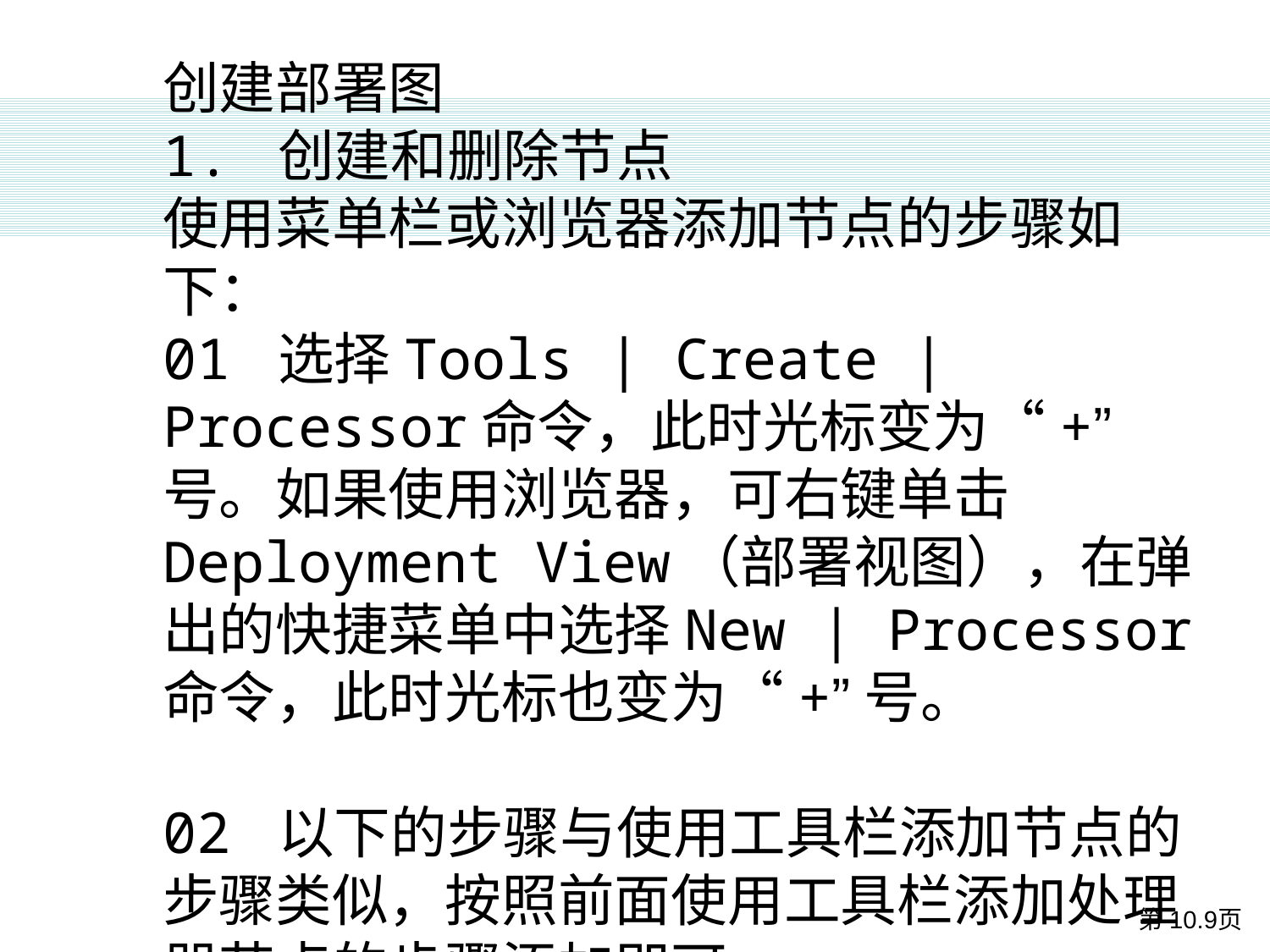

创建部署图
1. 创建和删除节点
使用菜单栏或浏览器添加节点的步骤如下：
01 选择Tools | Create | Processor命令，此时光标变为“+”号。如果使用浏览器，可右键单击Deployment View（部署视图），在弹出的快捷菜单中选择New | Processor命令，此时光标也变为“+”号。
02 以下的步骤与使用工具栏添加节点的步骤类似，按照前面使用工具栏添加处理器节点的步骤添加即可。
第10.9页